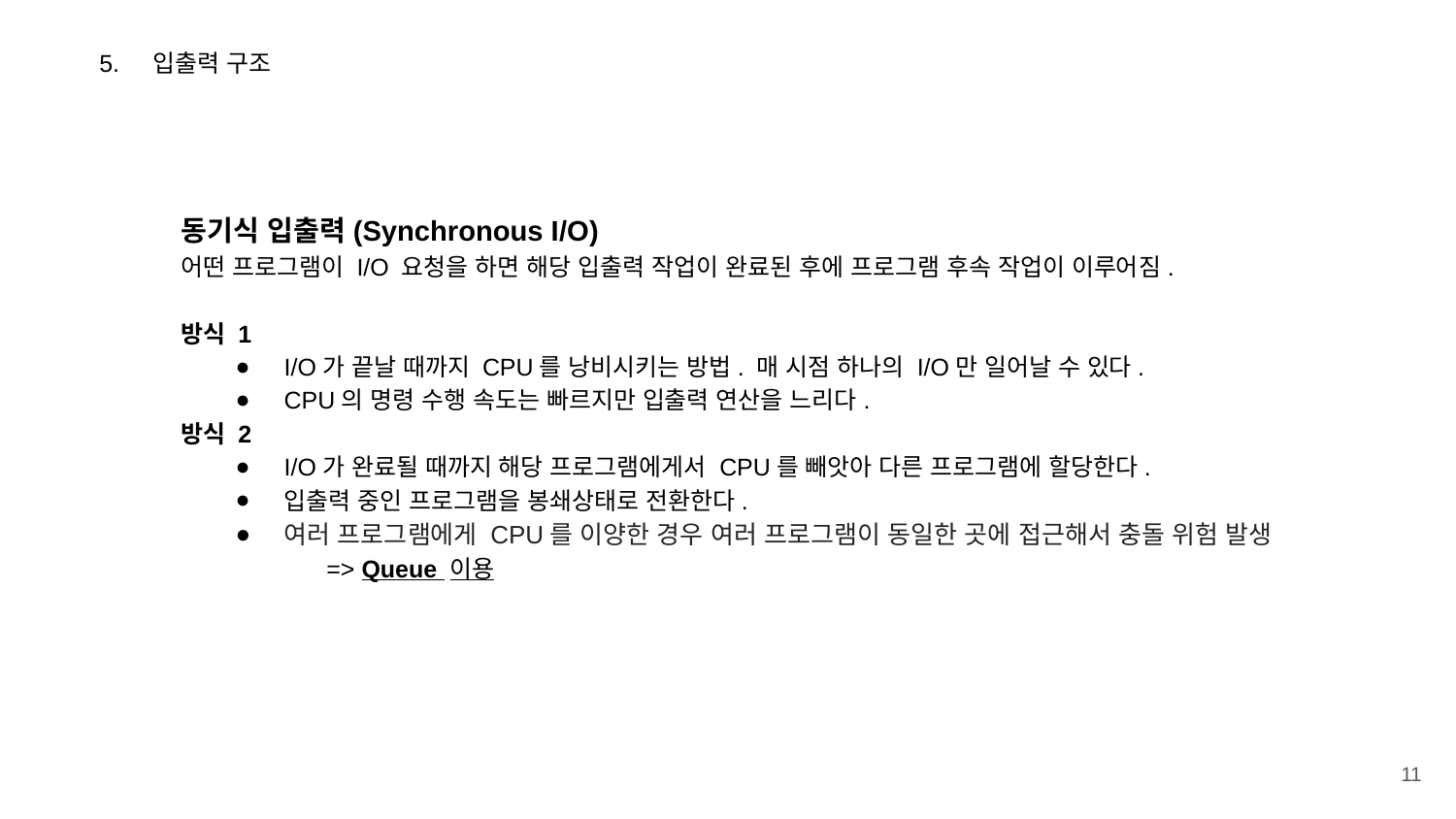

5.    입출력 구조
동기식 입출력(Synchronous I/O)
어떤 프로그램이 I/O 요청을 하면 해당 입출력 작업이 완료된 후에 프로그램 후속 작업이 이루어짐.

방식 1
I/O가 끝날 때까지 CPU를 낭비시키는 방법. 매 시점 하나의 I/O만 일어날 수 있다.
CPU의 명령 수행 속도는 빠르지만 입출력 연산을 느리다.
방식 2
I/O가 완료될 때까지 해당 프로그램에게서 CPU를 빼앗아 다른 프로그램에 할당한다.
입출력 중인 프로그램을 봉쇄상태로 전환한다.
여러 프로그램에게 CPU를 이양한 경우 여러 프로그램이 동일한 곳에 접근해서 충돌 위험 발생
=> Queue 이용
11